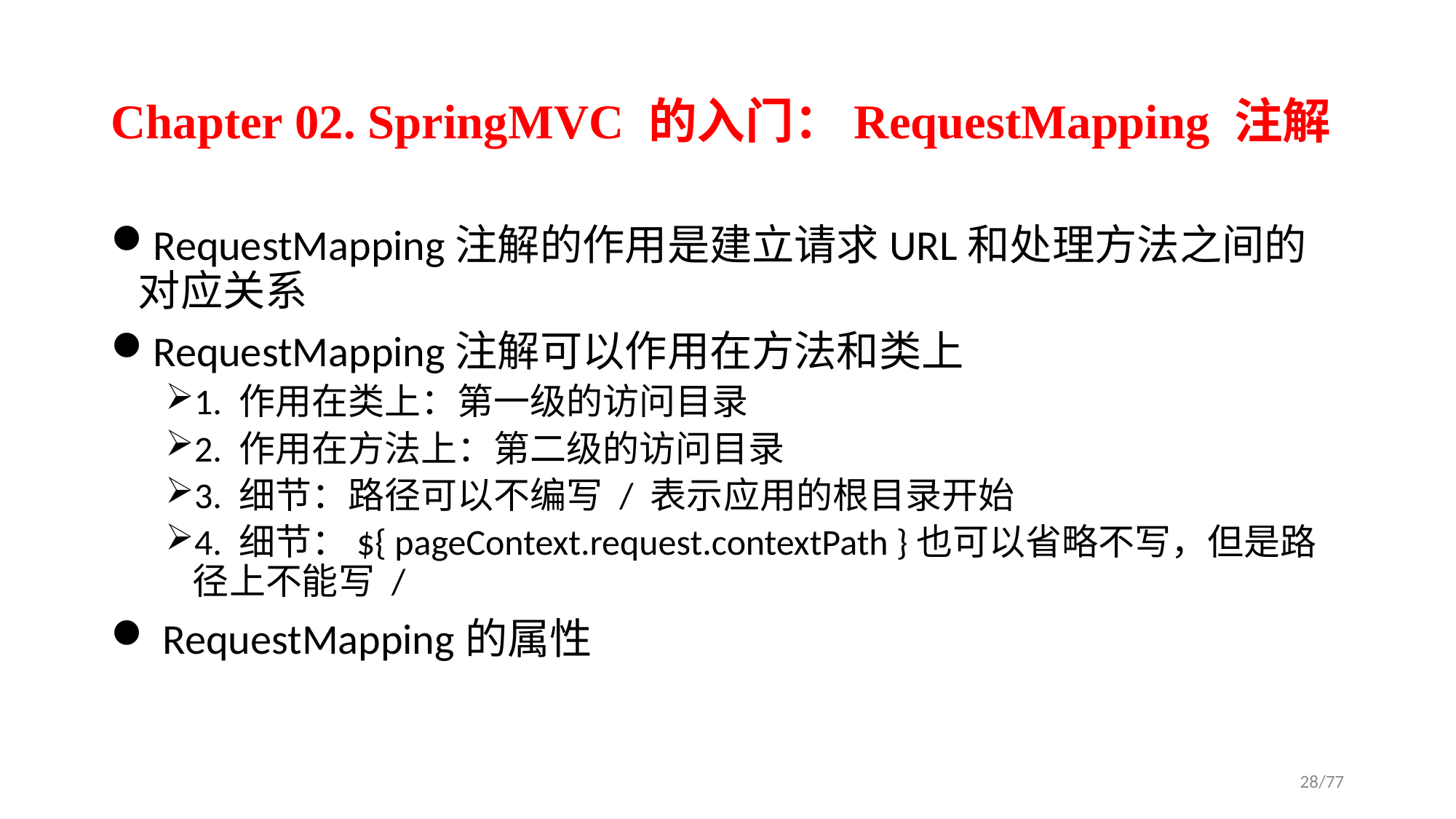

# Chapter 02. SpringMVC 的入门：RequestMapping 注解
RequestMapping注解的作用是建立请求URL和处理方法之间的对应关系
RequestMapping注解可以作用在方法和类上
1. 作用在类上：第一级的访问目录
2. 作用在方法上：第二级的访问目录
3. 细节：路径可以不编写 / 表示应用的根目录开始
4. 细节：${ pageContext.request.contextPath }也可以省略不写，但是路径上不能写 /
 RequestMapping的属性

28